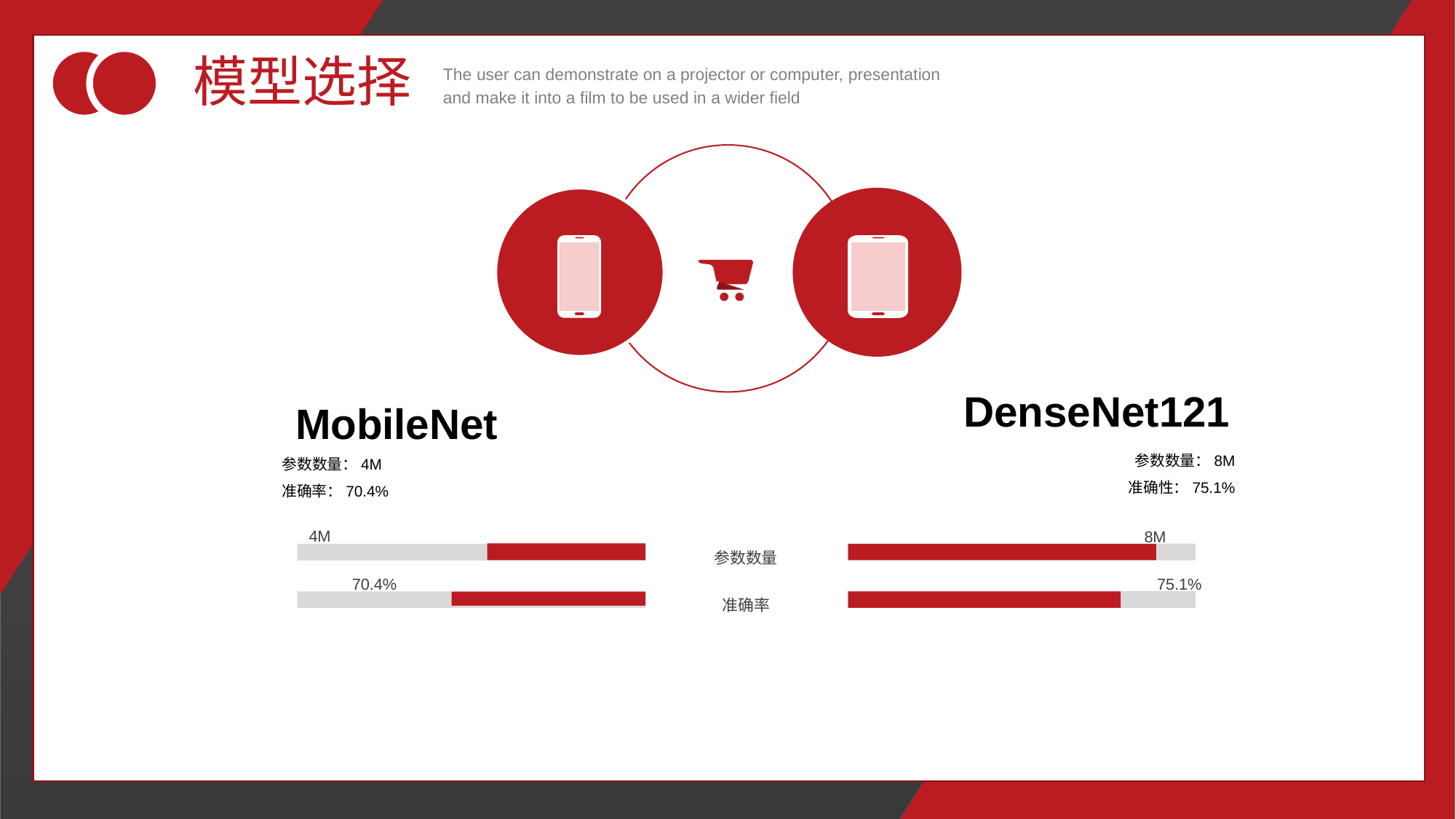

模型选择

The user can demonstrate on a projector or computer, presentation and make it into a film to be used in a wider field

DenseNet121
参数数量：8M
准确性：75.1%
MobileNet
参数数量：4M
准确率：70.4%
4M
8M
参数数量
准确率

70.4%
75.1%